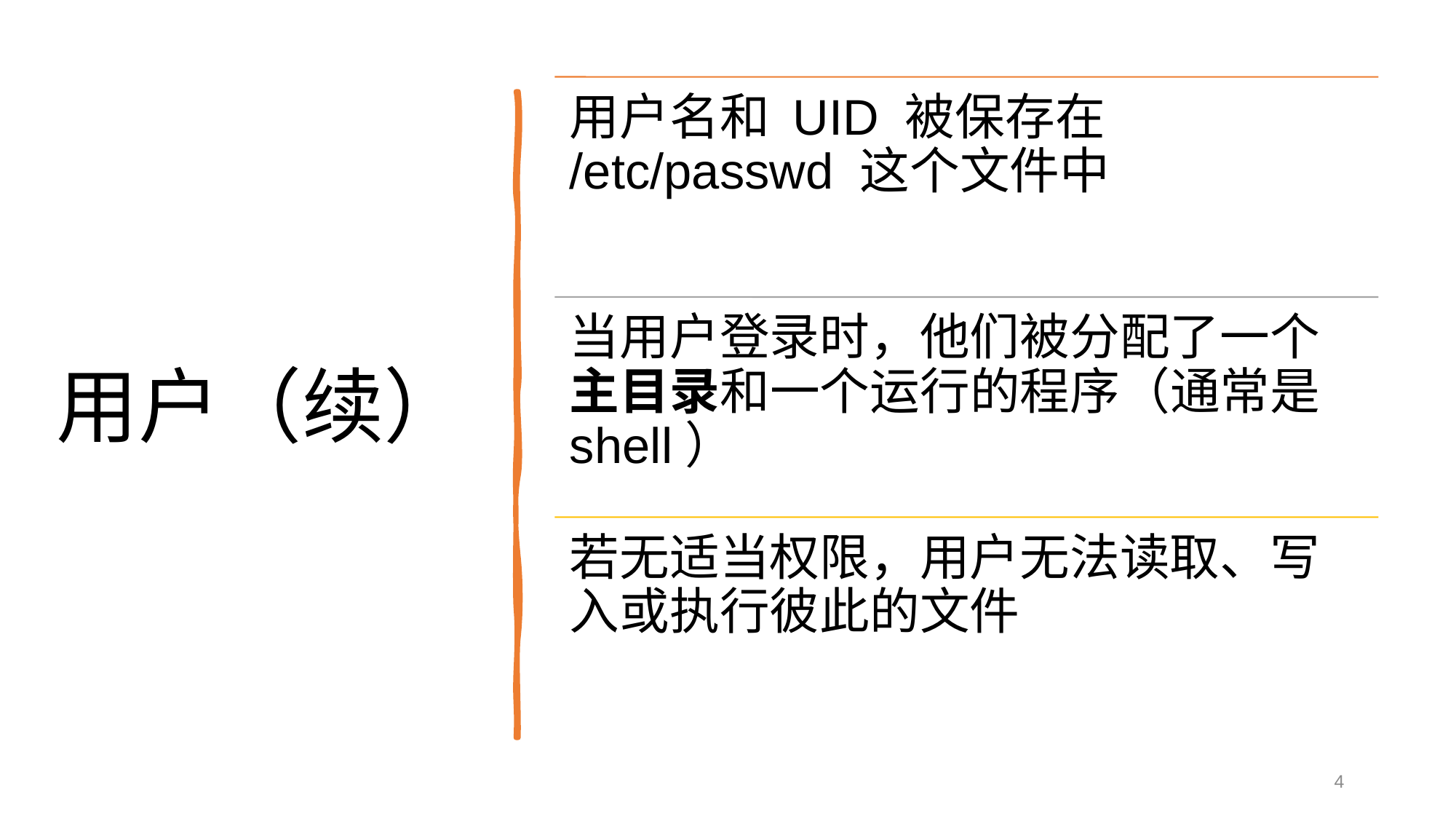

用户名和 UID 被保存在 /etc/passwd 这个文件中
当用户登录时，他们被分配了一个主目录和一个运行的程序（通常是 shell）
若无适当权限，用户无法读取、写入或执行彼此的文件
# 用户（续）

4